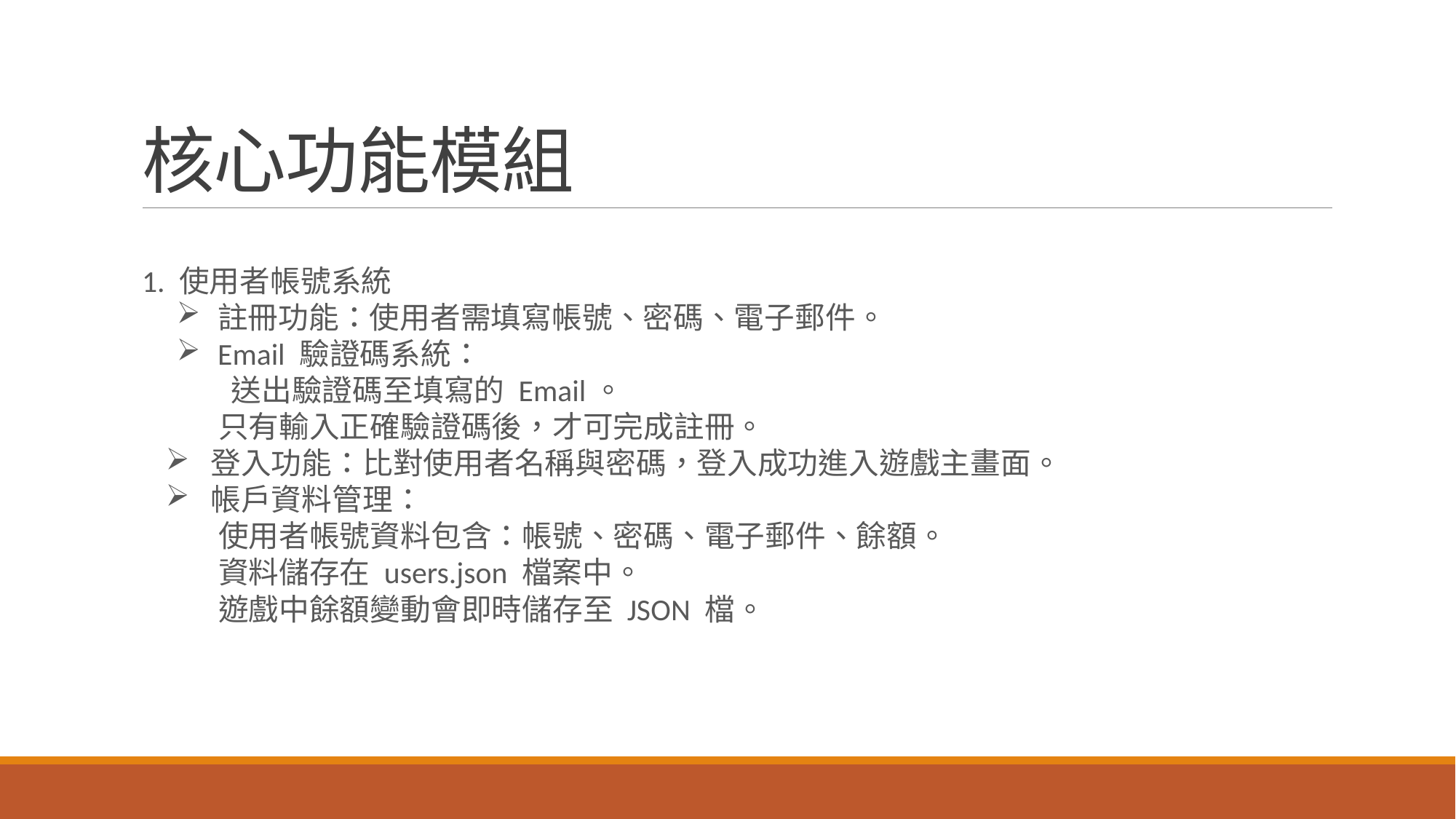

# 核心功能模組
1. 使用者帳號系統
註冊功能：使用者需填寫帳號、密碼、電子郵件。
Email 驗證碼系統：
       送出驗證碼至填寫的 Email。
只有輸入正確驗證碼後，才可完成註冊。
  登入功能：比對使用者名稱與密碼，登入成功進入遊戲主畫面。
  帳戶資料管理：
使用者帳號資料包含：帳號、密碼、電子郵件、餘額。
資料儲存在 users.json 檔案中。
遊戲中餘額變動會即時儲存至 JSON 檔。